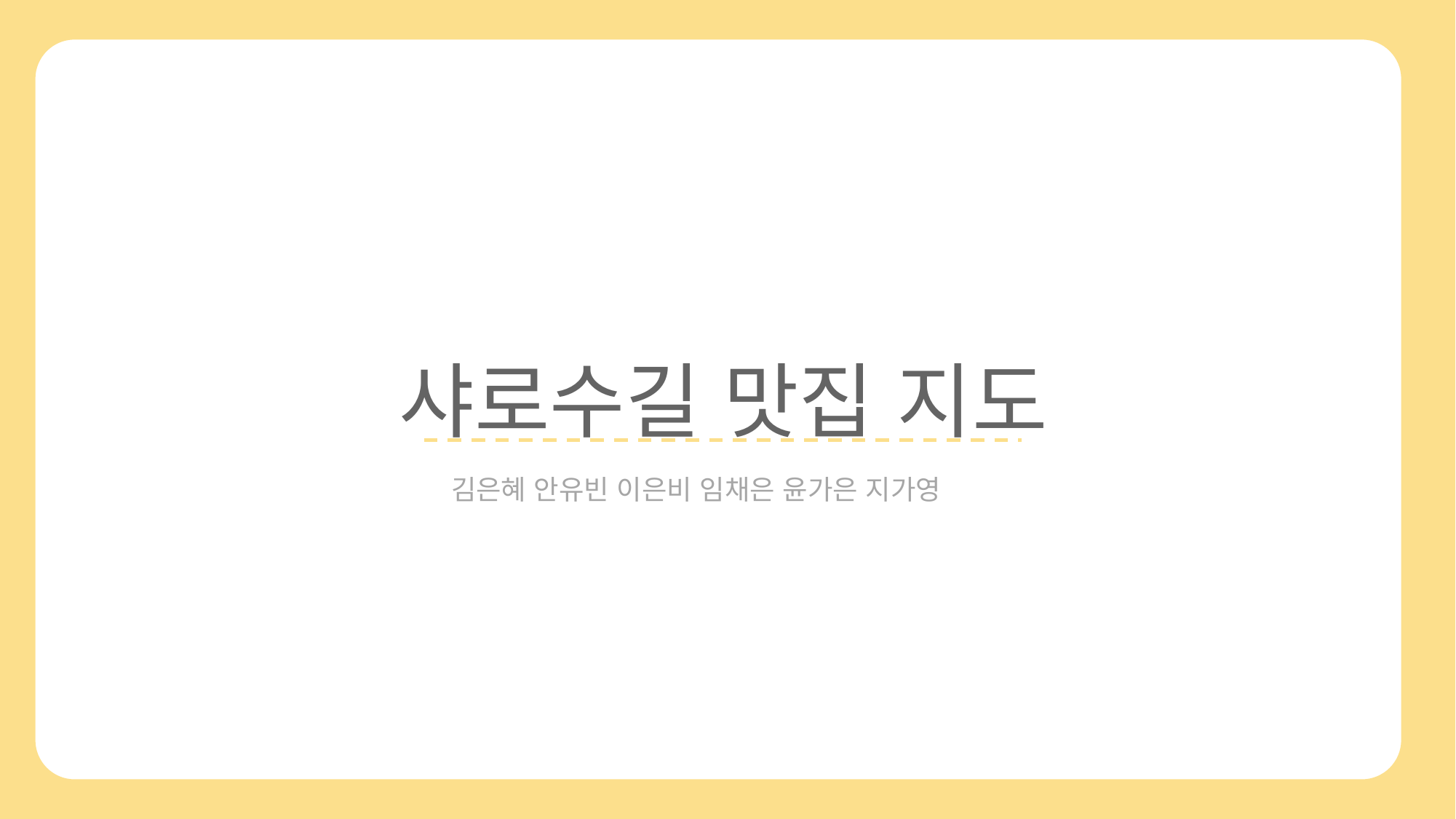

샤로수길 맛집 지도
김은혜 안유빈 이은비 임채은 윤가은 지가영